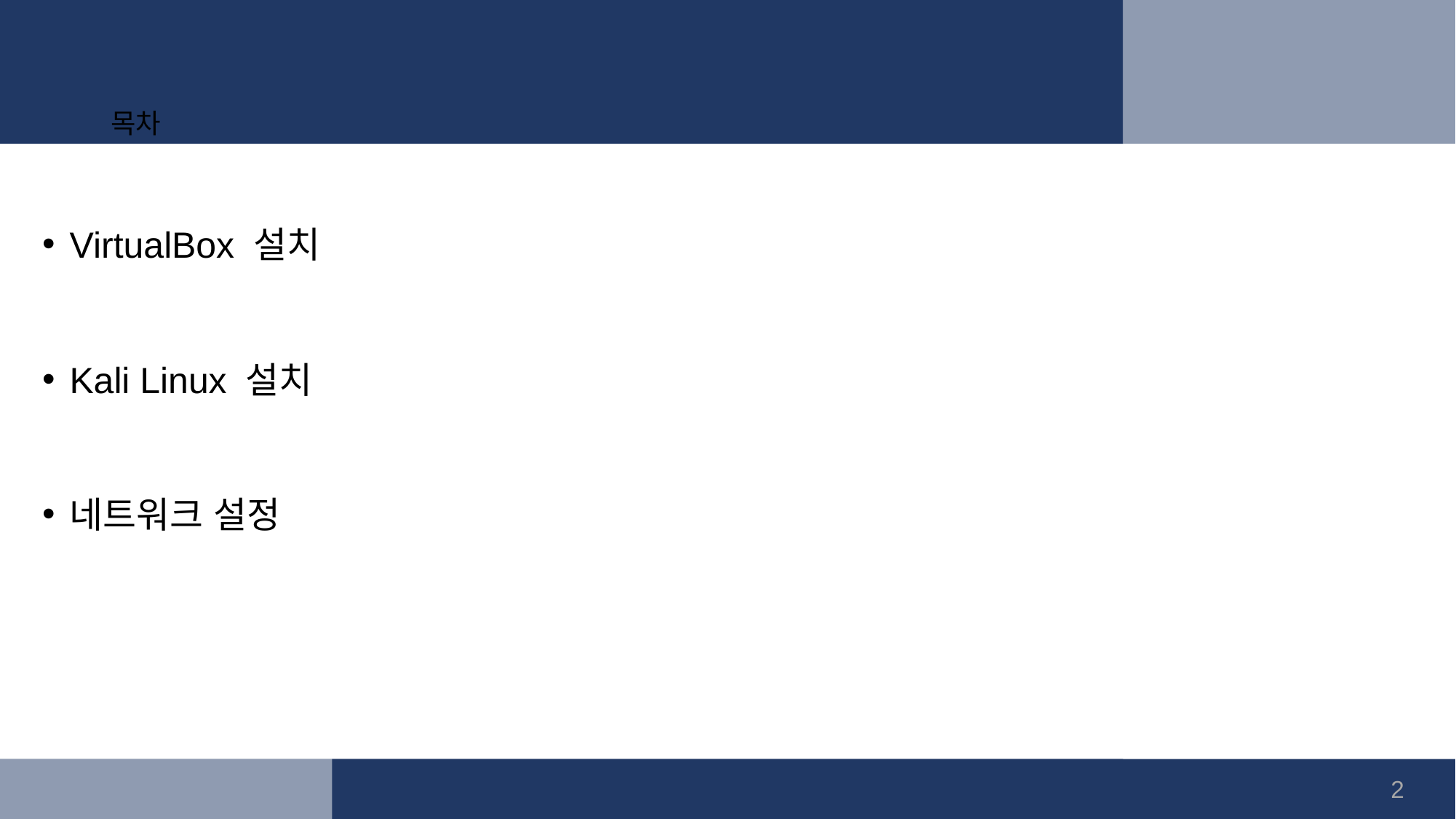

# 목차
VirtualBox 설치

Kali Linux 설치

네트워크 설정
2